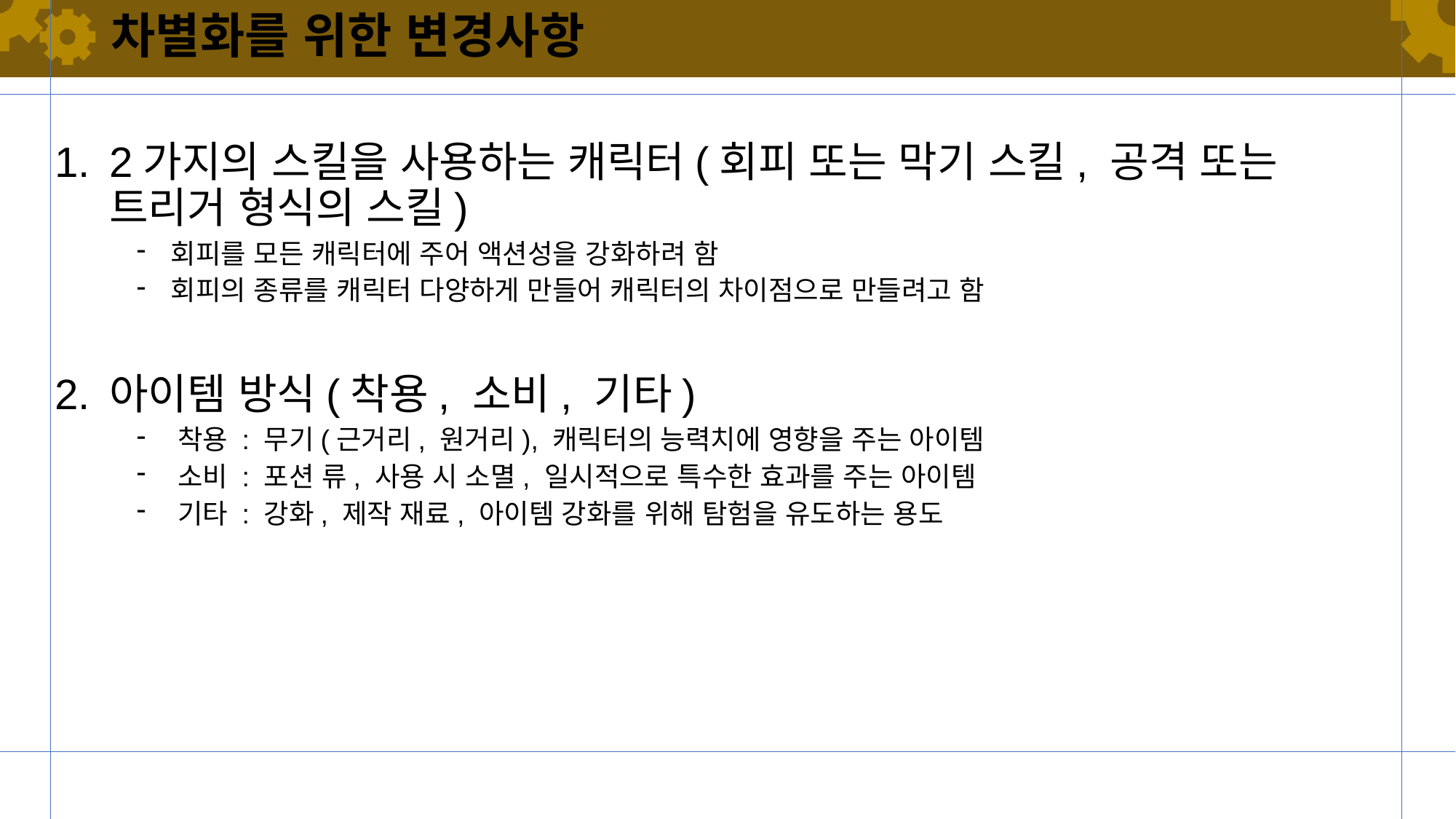

# 차별화를 위한 변경사항
※ 간단한 조작, 어려운 몬스터 공략 난이도, 중립 구조물과 아이템을 활용한 의외성
2가지의 스킬을 사용하는 캐릭터(회피 또는 막기 스킬, 공격 또는 트리거 형식의 스킬)
회피를 모든 캐릭터에 주어 액션성을 강화하려 함
회피의 종류를 캐릭터 다양하게 만들어 캐릭터의 차이점으로 만들려고 함

아이템 방식(착용, 소비, 기타)
착용 : 무기(근거리, 원거리), 캐릭터의 능력치에 영향을 주는 아이템
소비 : 포션 류, 사용 시 소멸, 일시적으로 특수한 효과를 주는 아이템
기타 : 강화, 제작 재료, 아이템 강화를 위해 탐험을 유도하는 용도
스테미너 시스템
체력과 마찬가지로 보스 던전까지 유저가 관리해야하는 자원이 하나 더 생기는 방식
난이도 조절 방식으로 방에 입장하면 방의 등급에 따라 일정 수치 스테미너가 감소됨
스테이지를 진행하면서 스태미너를 ‘소비하고 회복하고’를 반복하면서 게임을 진행 스테미너가 0이 되면 방을 진행하면서 지속적으로 스테미너가 감소되는 만큼 HP가 대신 감소하기 시작
<의도>
몬스터 공략 난이도, 방의 크기, 배치되는 장애물과 유저가 이동할 수 있는 이동 가능한 범위 등과 같이 레벨 디자인으로